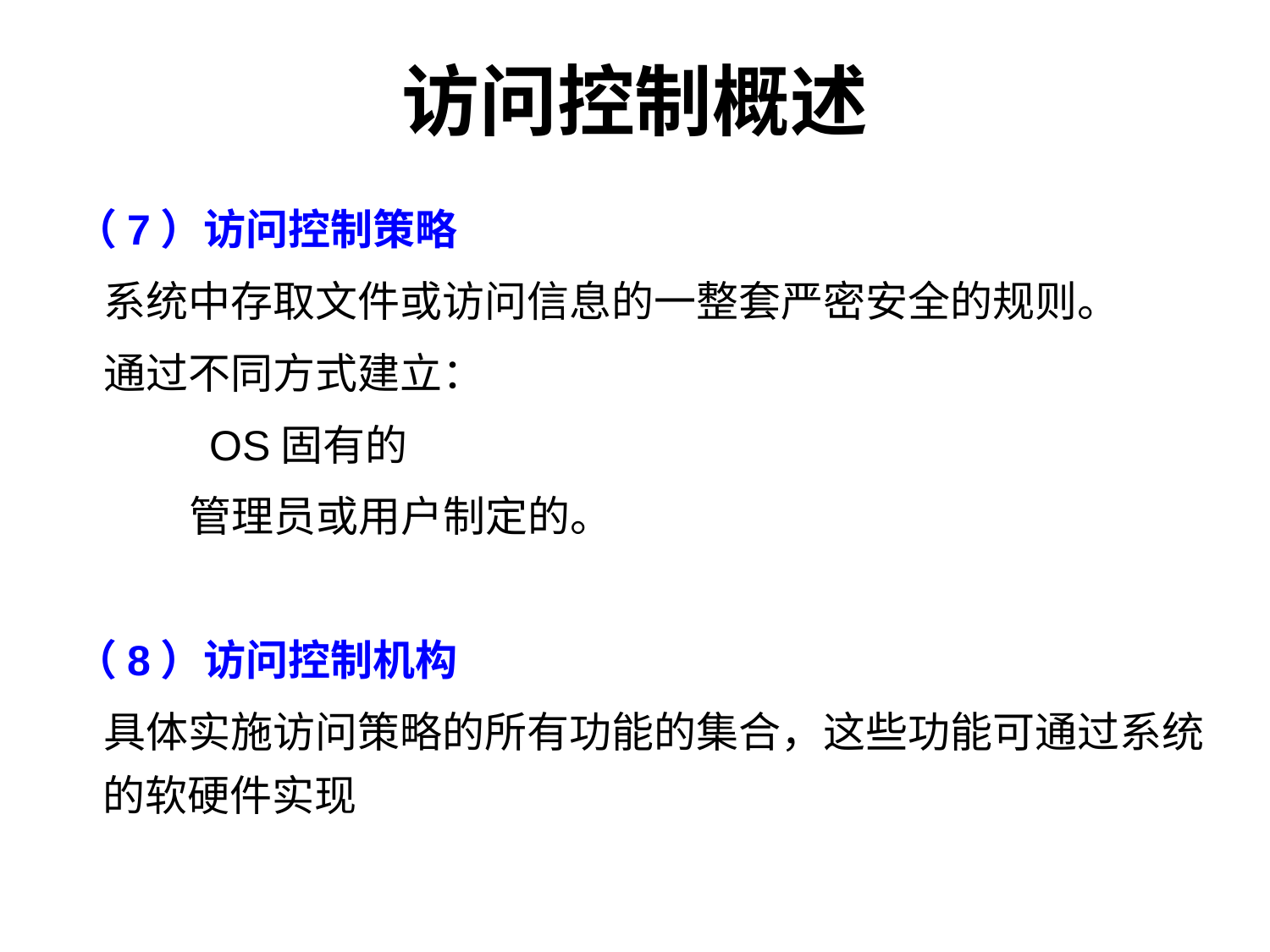

# 访问控制概述
 （7）访问控制策略
    系统中存取文件或访问信息的一整套严密安全的规则。
    通过不同方式建立：
             OS固有的
             管理员或用户制定的。

 （8）访问控制机构
    具体实施访问策略的所有功能的集合，这些功能可通过系统的软硬件实现